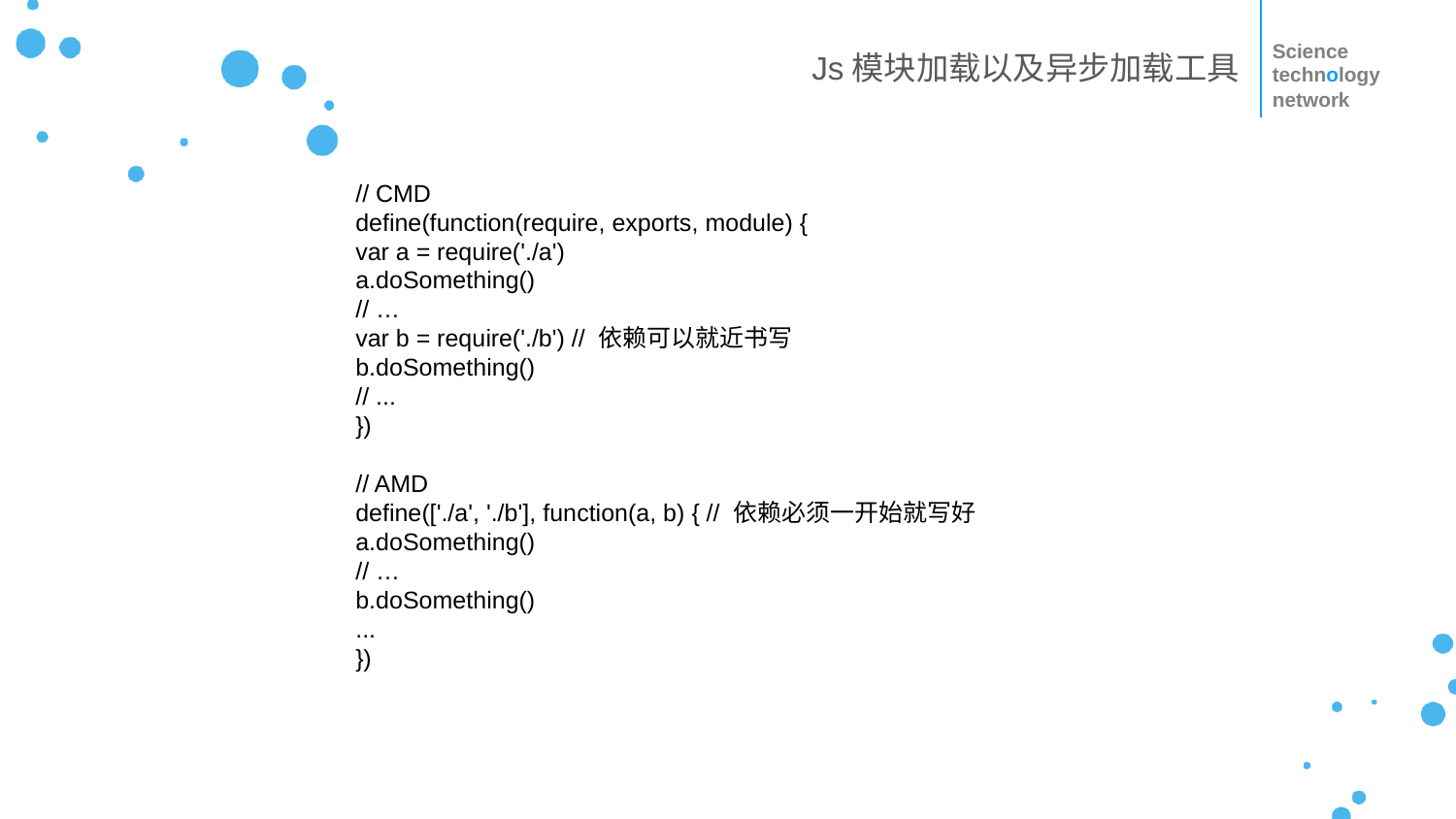

Science
technology
network
Js模块加载以及异步加载工具
// CMD
define(function(require, exports, module) {
var a = require('./a')
a.doSomething()
// …
var b = require('./b') // 依赖可以就近书写
b.doSomething()
// ...
})
// AMD
define(['./a', './b'], function(a, b) { // 依赖必须一开始就写好
a.doSomething()
// …
b.doSomething()
...
})